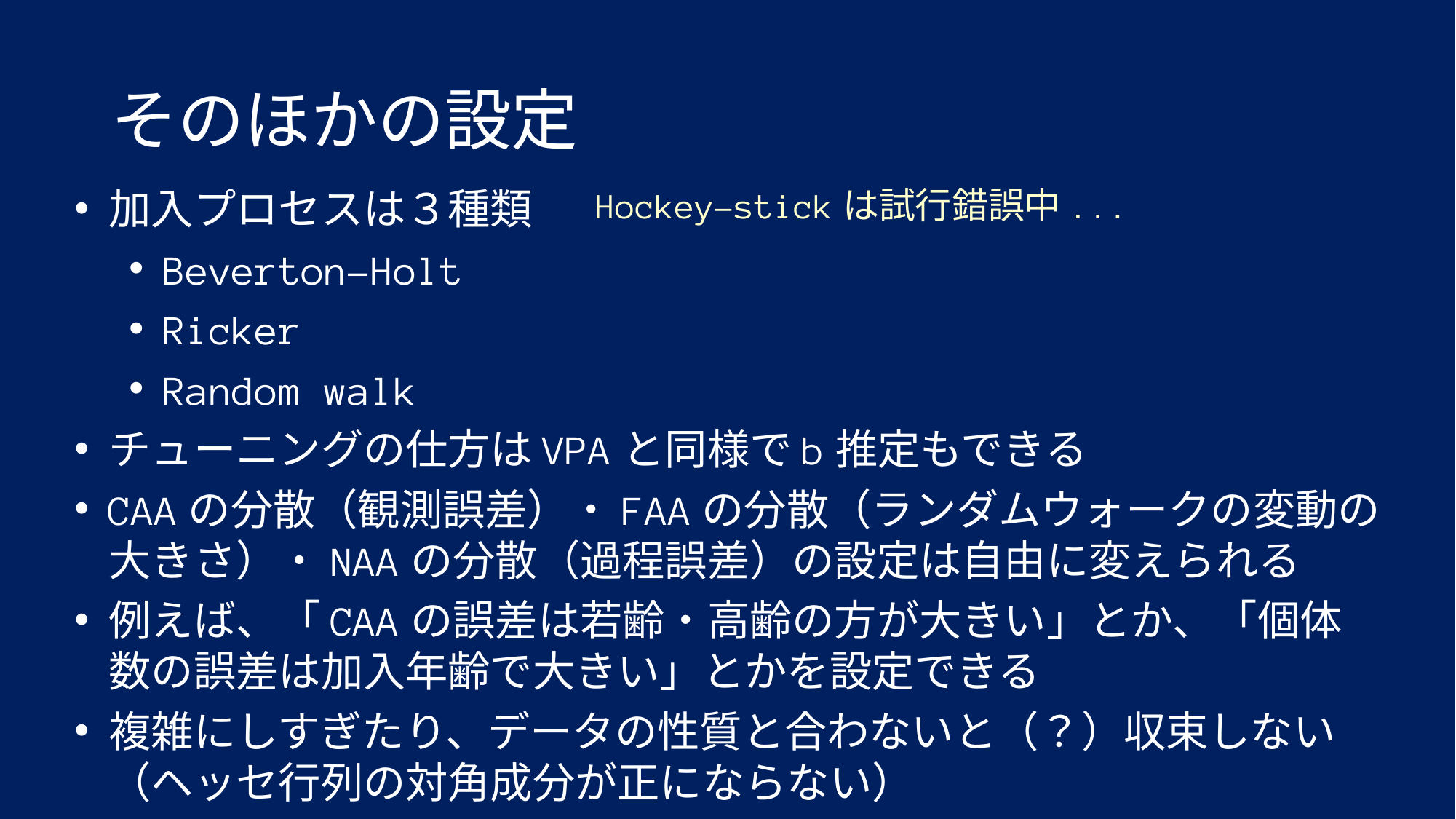

# そのほかの設定
加入プロセスは３種類
Beverton-Holt
Ricker
Random walk
チューニングの仕方はVPAと同様でb推定もできる
CAAの分散（観測誤差）・FAAの分散（ランダムウォークの変動の大きさ）・NAAの分散（過程誤差）の設定は自由に変えられる
例えば、「CAAの誤差は若齢・高齢の方が大きい」とか、「個体数の誤差は加入年齢で大きい」とかを設定できる
複雑にしすぎたり、データの性質と合わないと（？）収束しない（ヘッセ行列の対角成分が正にならない）
Hockey-stickは試行錯誤中...